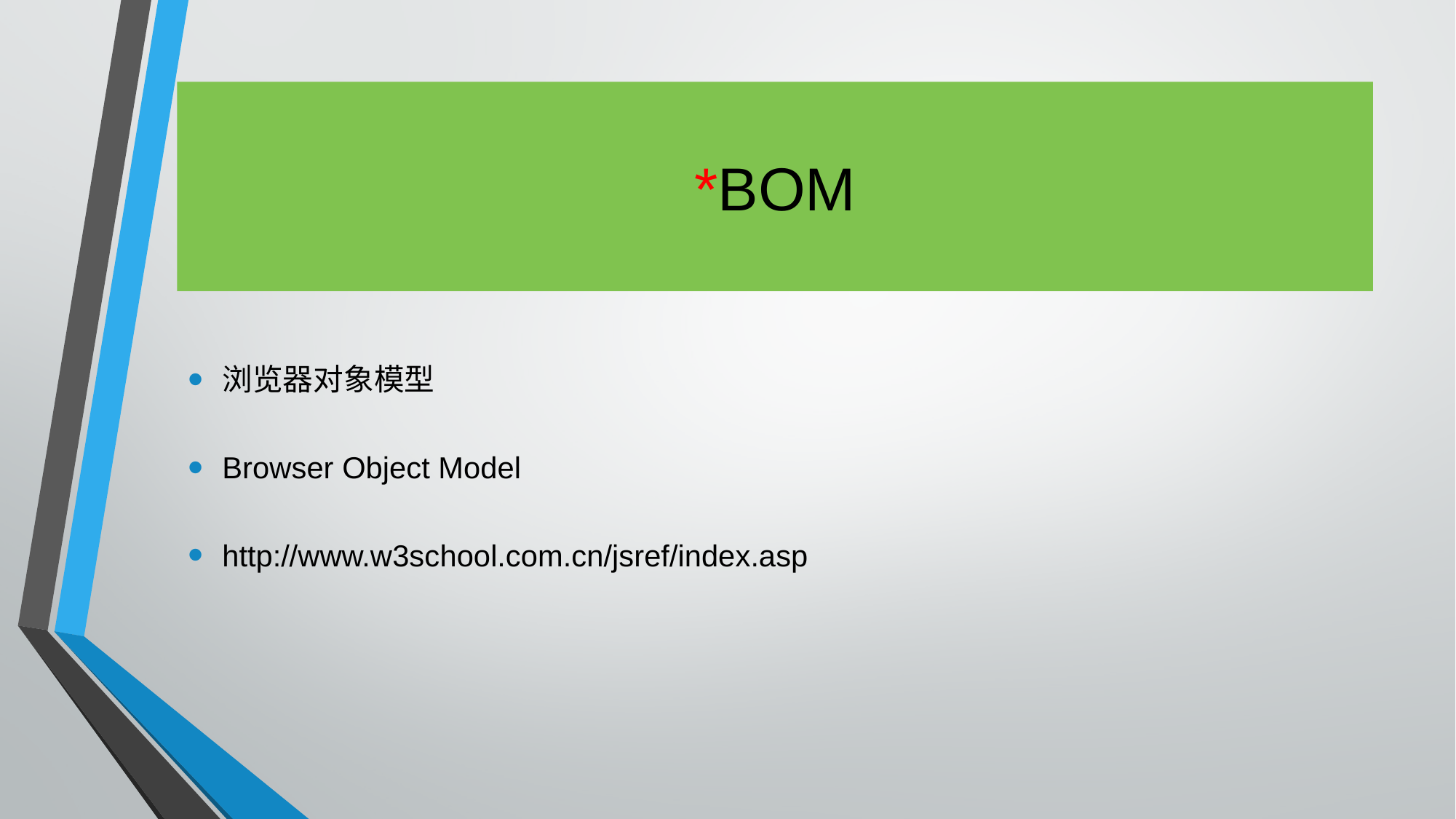

# *BOM
浏览器对象模型
Browser Object Model
http://www.w3school.com.cn/jsref/index.asp